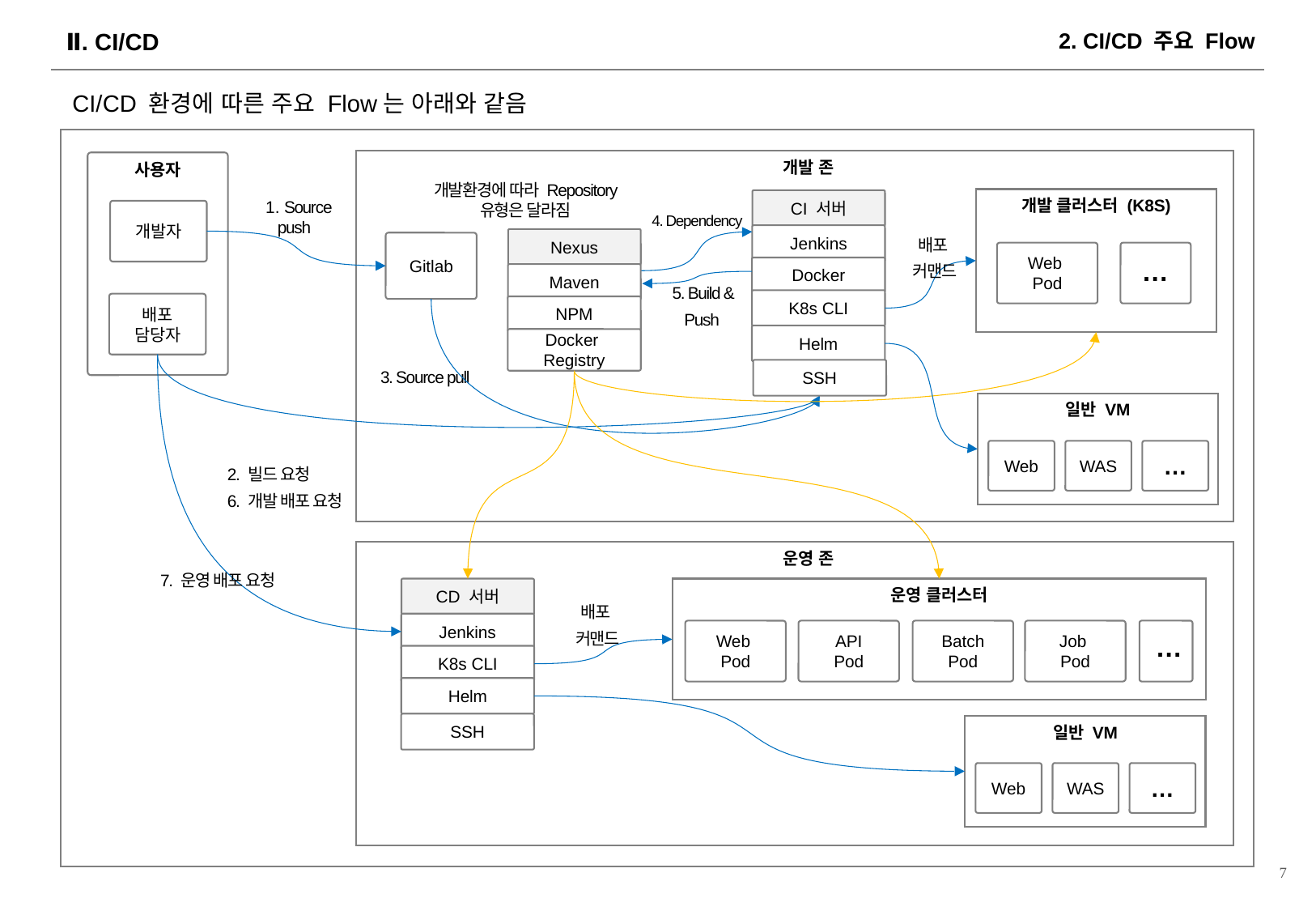

2. CI/CD 주요 Flow
# Ⅱ. CI/CD

CI/CD 환경에 따른 주요 Flow는 아래와 같음

      개발 존
사용자
개발환경에 따라 Repository 유형은 달라짐
개발 클러스터 (K8S)
CI 서버
 Source
   push
개발자
4. Dependency
Jenkins
배포
커맨드
Nexus
Gitlab
Web
Pod

…
Docker
Maven
5. Build &
   Push
K8s CLI
배포 담당자
NPM
Helm
Docker
Registry
SSH
3. Source pull
일반 VM
Web
WAS
…
2. 빌드 요청
6. 개발 배포 요청
      운영 존
7. 운영 배포 요청
CD 서버
운영 클러스터
배포
커맨드
Jenkins
Web
Pod
API
Pod
Batch
Pod
Job
Pod

…
K8s CLI
Helm
SSH
일반 VM
Web
WAS
…
7